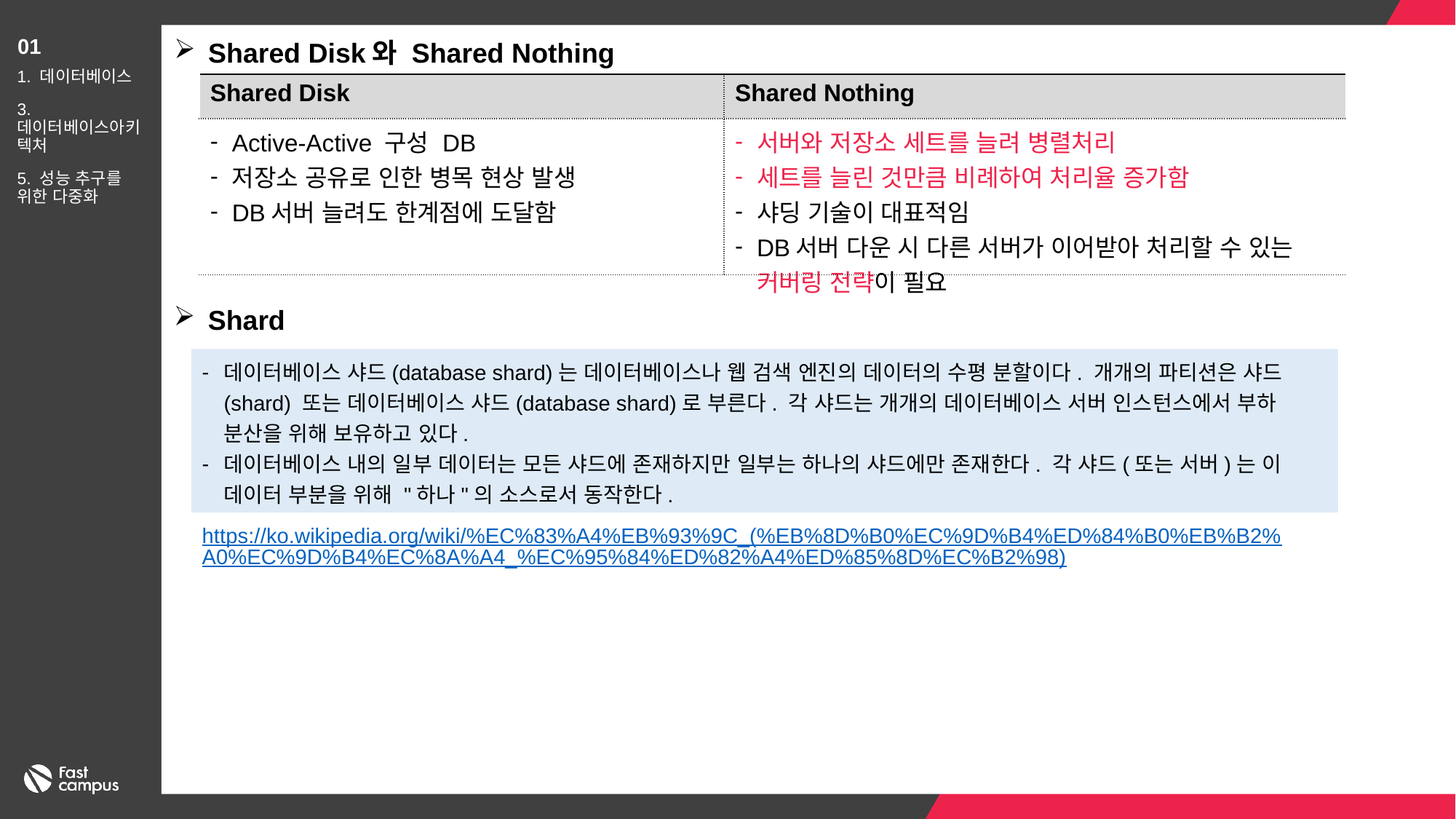

Shared Disk와 Shared Nothing
01
1. 데이터베이스
3. 데이터베이스아키텍처
5. 성능 추구를 위한 다중화
| Shared Disk | Shared Nothing |
| --- | --- |
| Active-Active 구성 DB 저장소 공유로 인한 병목 현상 발생 DB서버 늘려도 한계점에 도달함 | 서버와 저장소 세트를 늘려 병렬처리 세트를 늘린 것만큼 비례하여 처리율 증가함 샤딩 기술이 대표적임 DB서버 다운 시 다른 서버가 이어받아 처리할 수 있는 커버링 전략이 필요 |
Shard
데이터베이스 샤드(database shard)는 데이터베이스나 웹 검색 엔진의 데이터의 수평 분할이다. 개개의 파티션은 샤드(shard) 또는 데이터베이스 샤드(database shard)로 부른다. 각 샤드는 개개의 데이터베이스 서버 인스턴스에서 부하 분산을 위해 보유하고 있다.
데이터베이스 내의 일부 데이터는 모든 샤드에 존재하지만 일부는 하나의 샤드에만 존재한다. 각 샤드(또는 서버)는 이 데이터 부분을 위해 "하나"의 소스로서 동작한다.
https://ko.wikipedia.org/wiki/%EC%83%A4%EB%93%9C_(%EB%8D%B0%EC%9D%B4%ED%84%B0%EB%B2%A0%EC%9D%B4%EC%8A%A4_%EC%95%84%ED%82%A4%ED%85%8D%EC%B2%98)